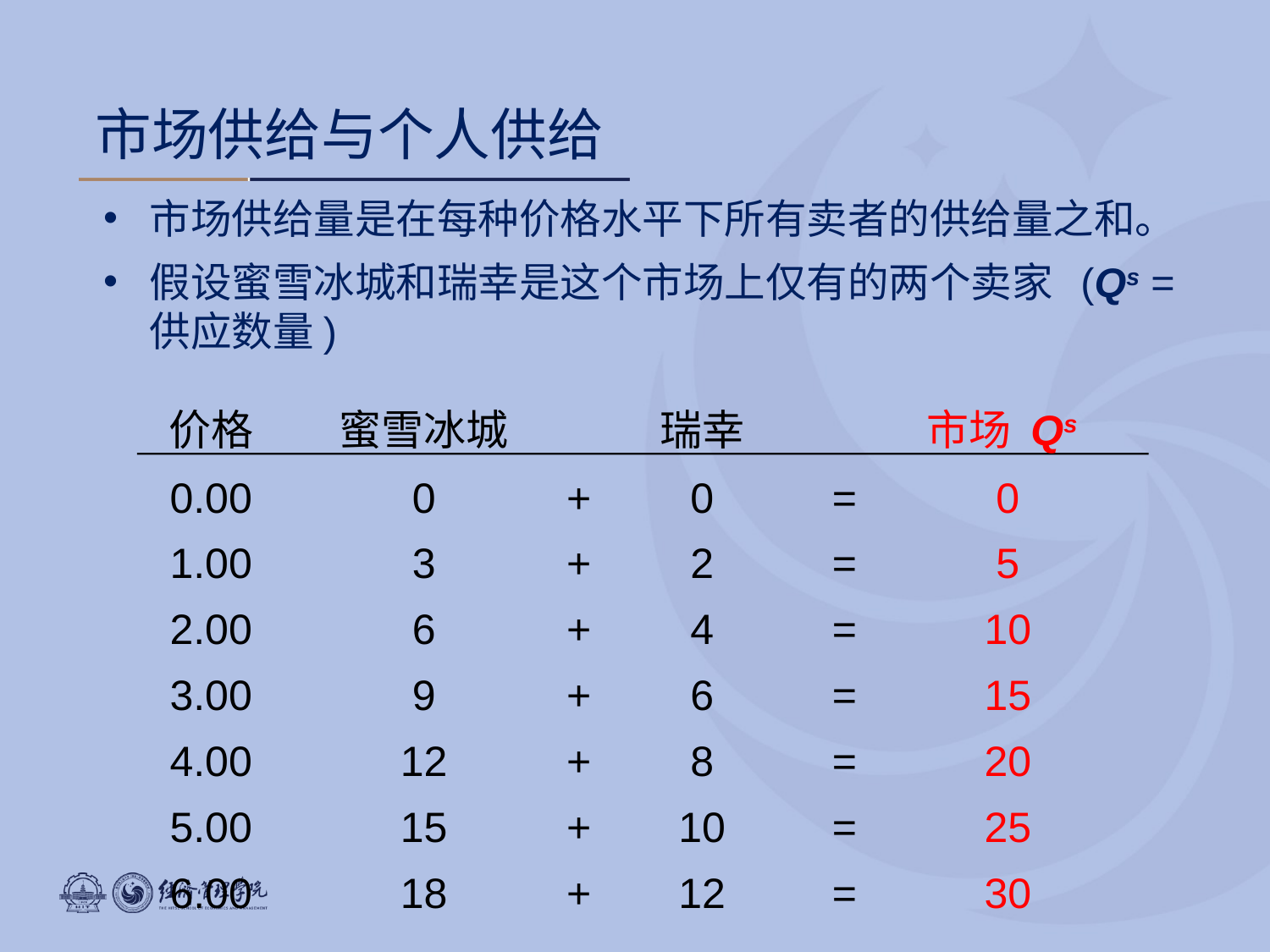

0
市场供给与个人供给
市场供给量是在每种价格水平下所有卖者的供给量之和。
假设蜜雪冰城和瑞幸是这个市场上仅有的两个卖家  (Qs = 供应数量)

价格
0.00
1.00
2.00
3.00
4.00
5.00
6.00

蜜雪冰城
0
3
6
9
12
15
18

瑞幸
0
2
4
6
8
10
12

市场 Qs

+
=
0

+
=
5

+
=
10

+
=
15
+
=
20
+
=
25
+
=
30